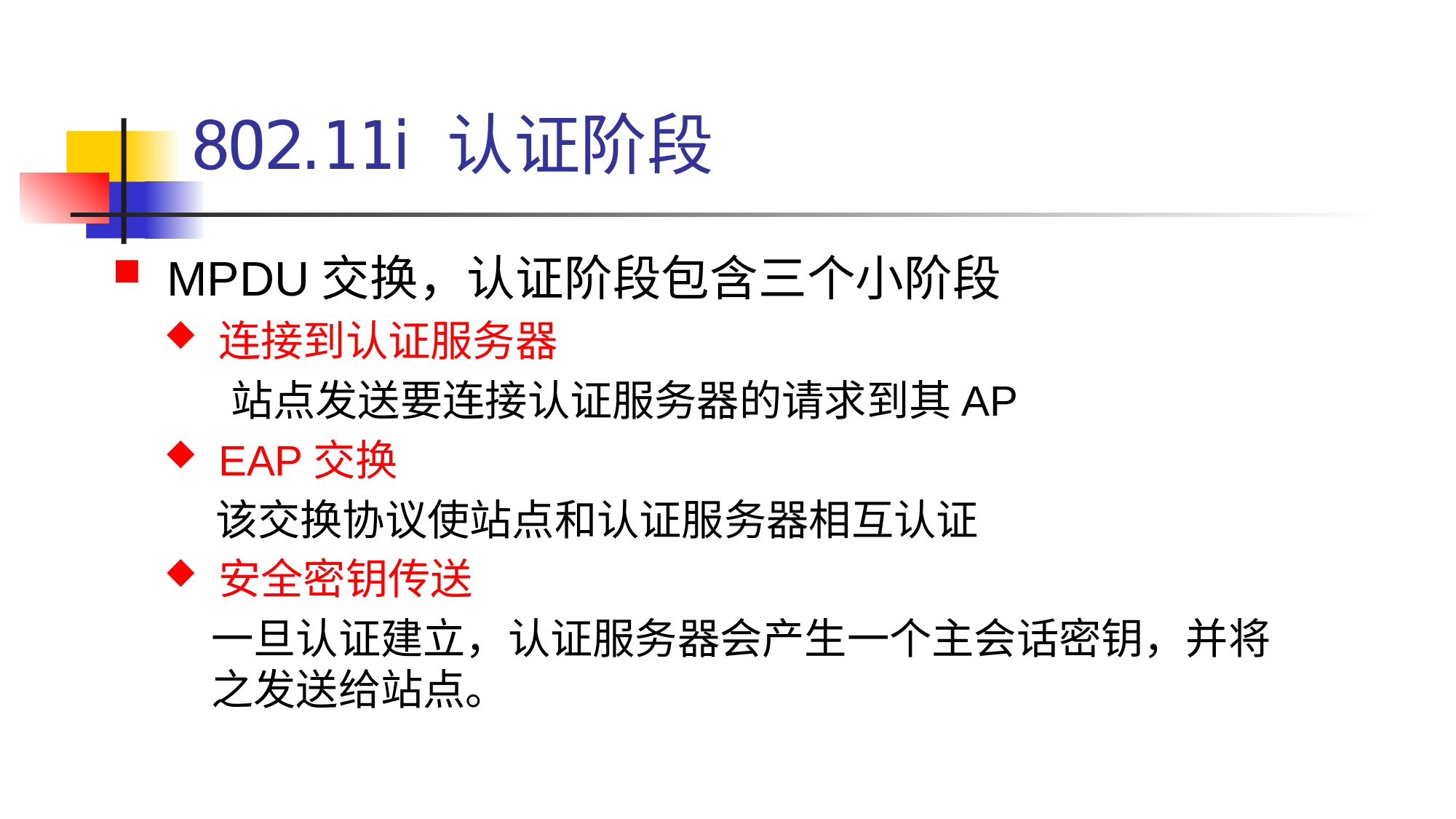

# 802.11i 认证阶段
 MPDU交换，认证阶段包含三个小阶段
连接到认证服务器
      站点发送要连接认证服务器的请求到其AP
EAP交换
该交换协议使站点和认证服务器相互认证
安全密钥传送
一旦认证建立，认证服务器会产生一个主会话密钥，并将之发送给站点。